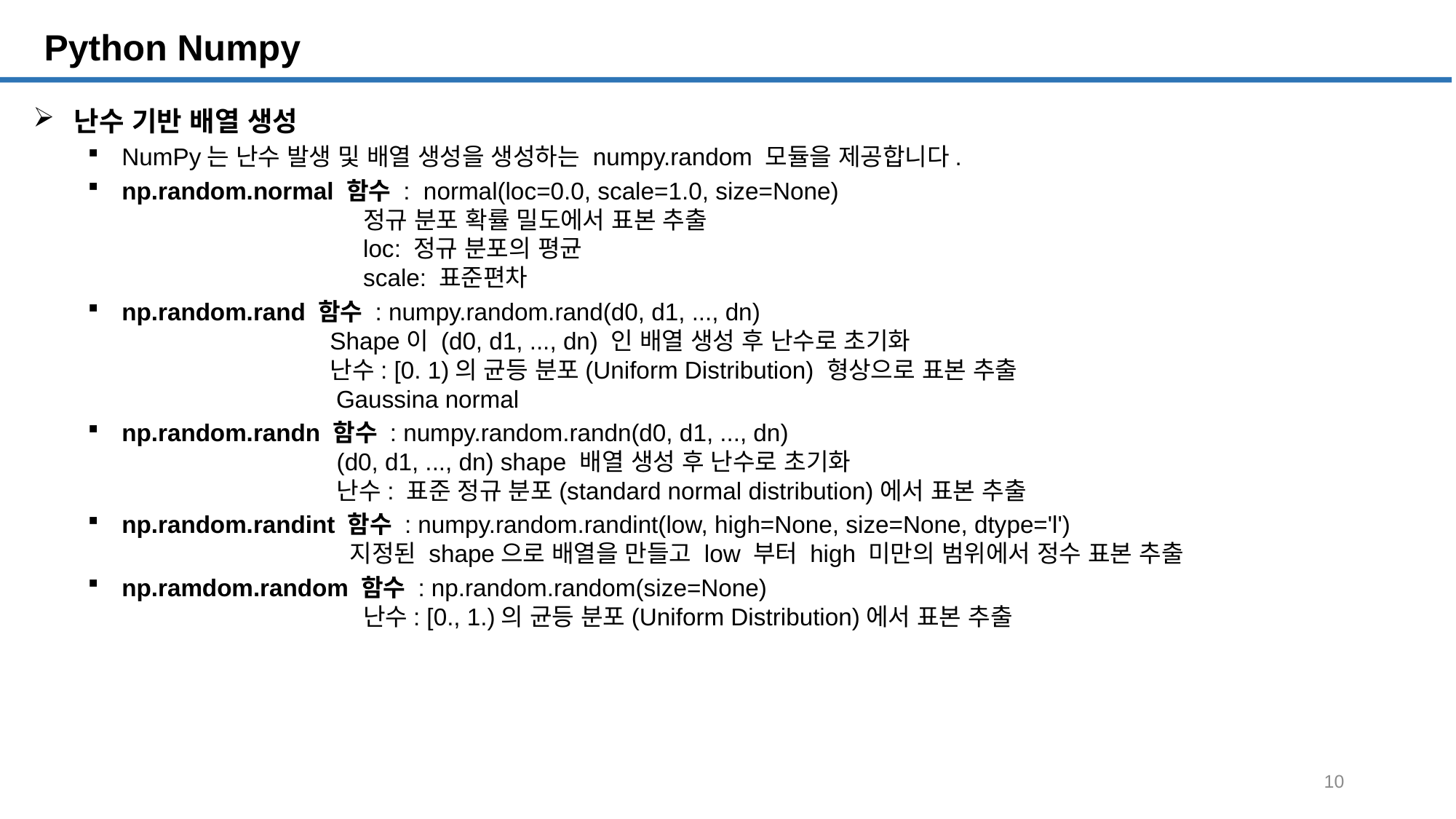

SQL 튜닝 개요
# Python Numpy

난수 기반 배열 생성
NumPy는 난수 발생 및 배열 생성을 생성하는 numpy.random 모듈을 제공합니다.
np.random.normal 함수 :  normal(loc=0.0, scale=1.0, size=None)
                                   정규 분포 확률 밀도에서 표본 추출
                                   loc: 정규 분포의 평균
                                   scale: 표준편차
np.random.rand 함수 : numpy.random.rand(d0, d1, ..., dn)
                               Shape이 (d0, d1, ..., dn) 인 배열 생성 후 난수로 초기화
                               난수: [0. 1)의 균등 분포(Uniform Distribution) 형상으로 표본 추출
                               Gaussina normal
np.random.randn 함수 : numpy.random.randn(d0, d1, ..., dn)
                                (d0, d1, ..., dn) shape 배열 생성 후 난수로 초기화
                                난수: 표준 정규 분포(standard normal distribution)에서 표본 추출
np.random.randint 함수 : numpy.random.randint(low, high=None, size=None, dtype='l')
                                 지정된 shape으로 배열을 만들고 low 부터 high 미만의 범위에서 정수 표본 추출
np.ramdom.random 함수 : np.random.random(size=None)
                                   난수: [0., 1.)의 균등 분포(Uniform Distribution)에서 표본 추출
10